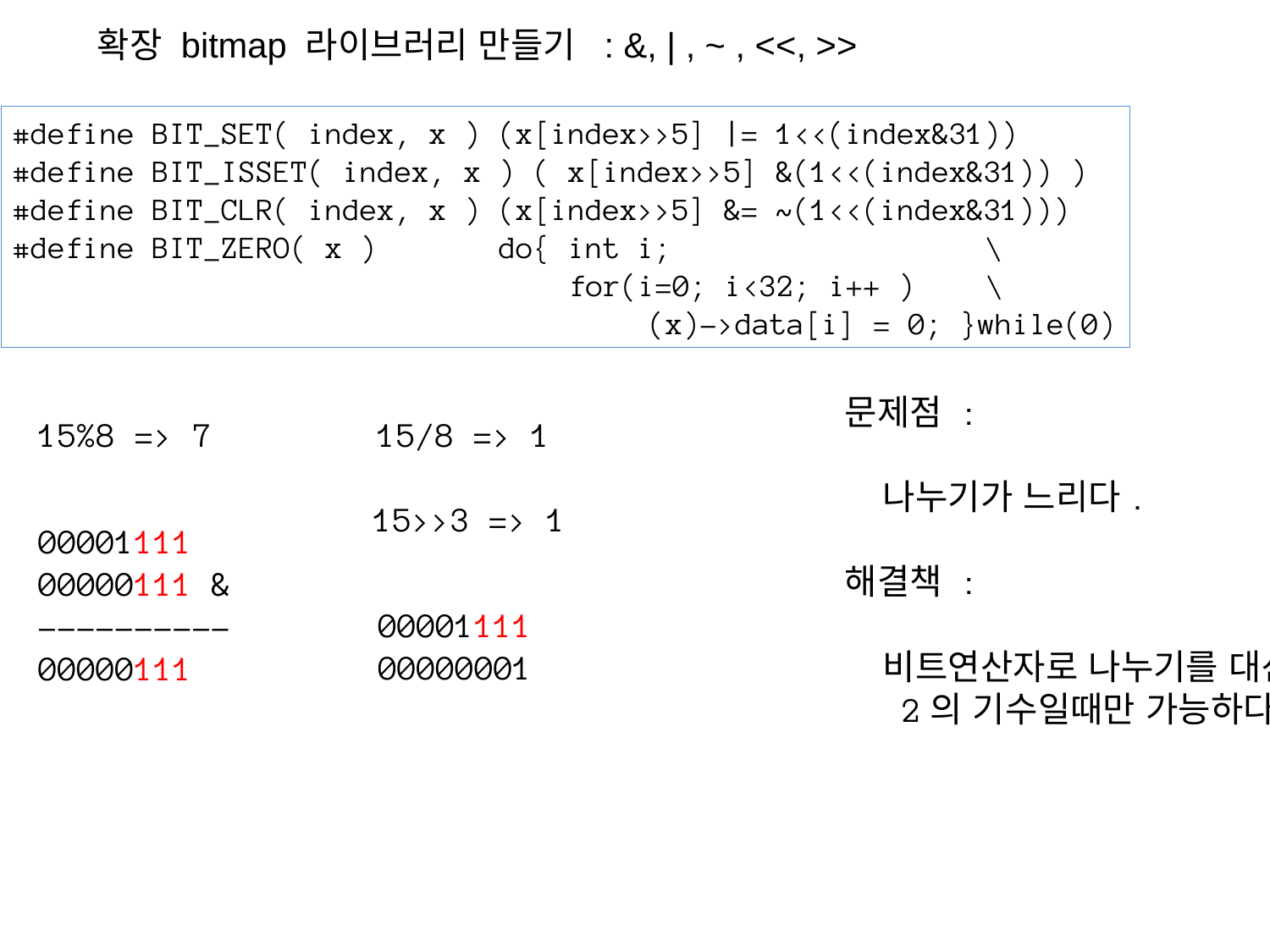

확장 bitmap 라이브러리 만들기  : &, | , ~ , <<, >>
#define BIT_SET( index, x ) (x[index>>5] |= 1<<(index&31))
#define BIT_ISSET( index, x ) ( x[index>>5] &(1<<(index&31)) )
#define BIT_CLR( index, x ) (x[index>>5] &= ~(1<<(index&31)))
#define BIT_ZERO( x )       do{ int i;                  \
                                for(i=0; i<32; i++ )    \
					(x)->data[i] = 0; }while(0)
문제점 :

   나누기가 느리다.

해결책 :

   비트연산자로 나누기를 대신하자.
   2의 기수일때만 가능하다.
15%8 => 7
15/8 => 1
15>>3 => 1
00001111
00000111 &
----------
00000111
00001111
00000001